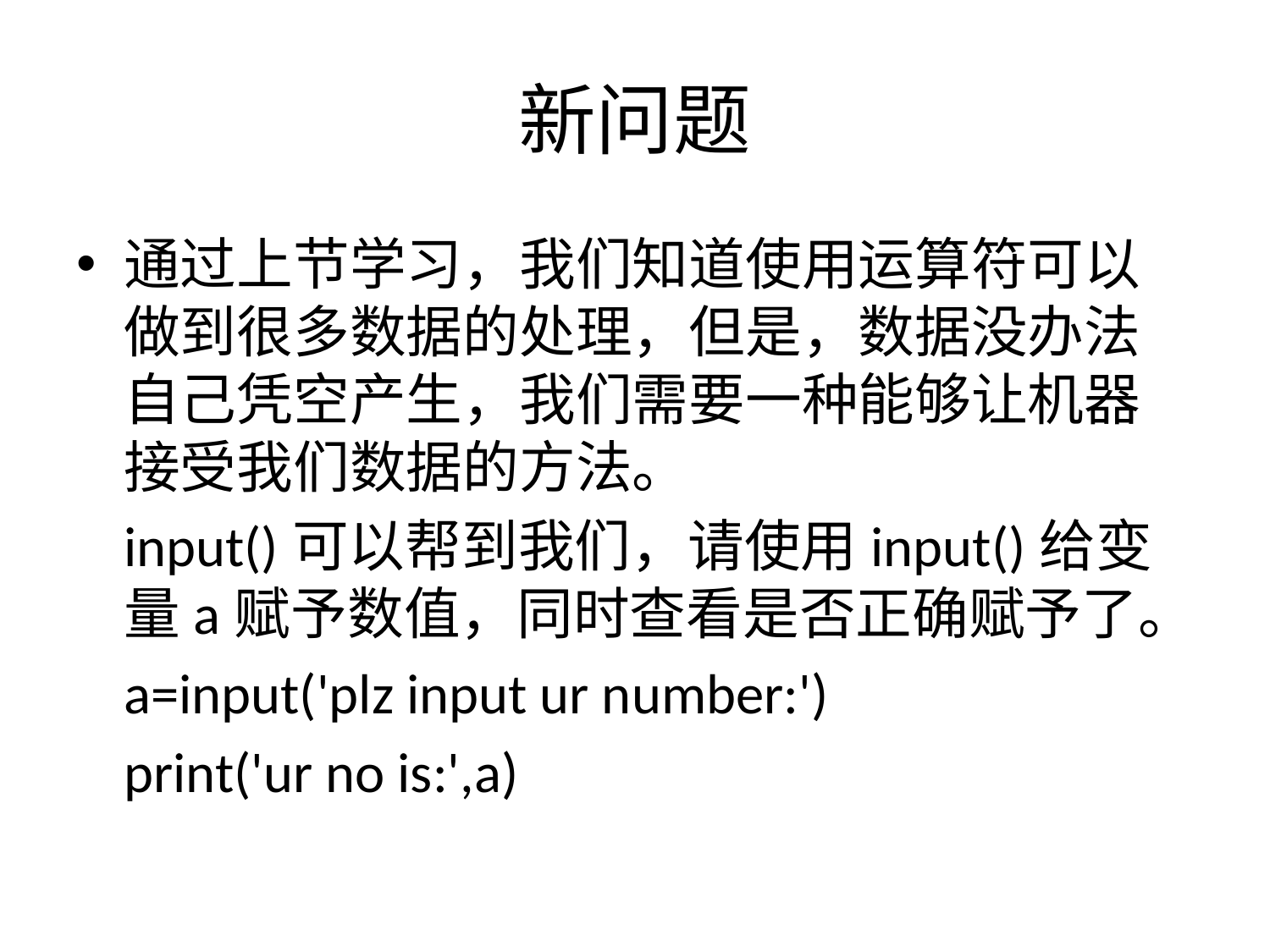

# 新问题
通过上节学习，我们知道使用运算符可以做到很多数据的处理，但是，数据没办法自己凭空产生，我们需要一种能够让机器接受我们数据的方法。
	input()可以帮到我们，请使用input()给变量a赋予数值，同时查看是否正确赋予了。
	a=input('plz input ur number:')
	print('ur no is:',a)